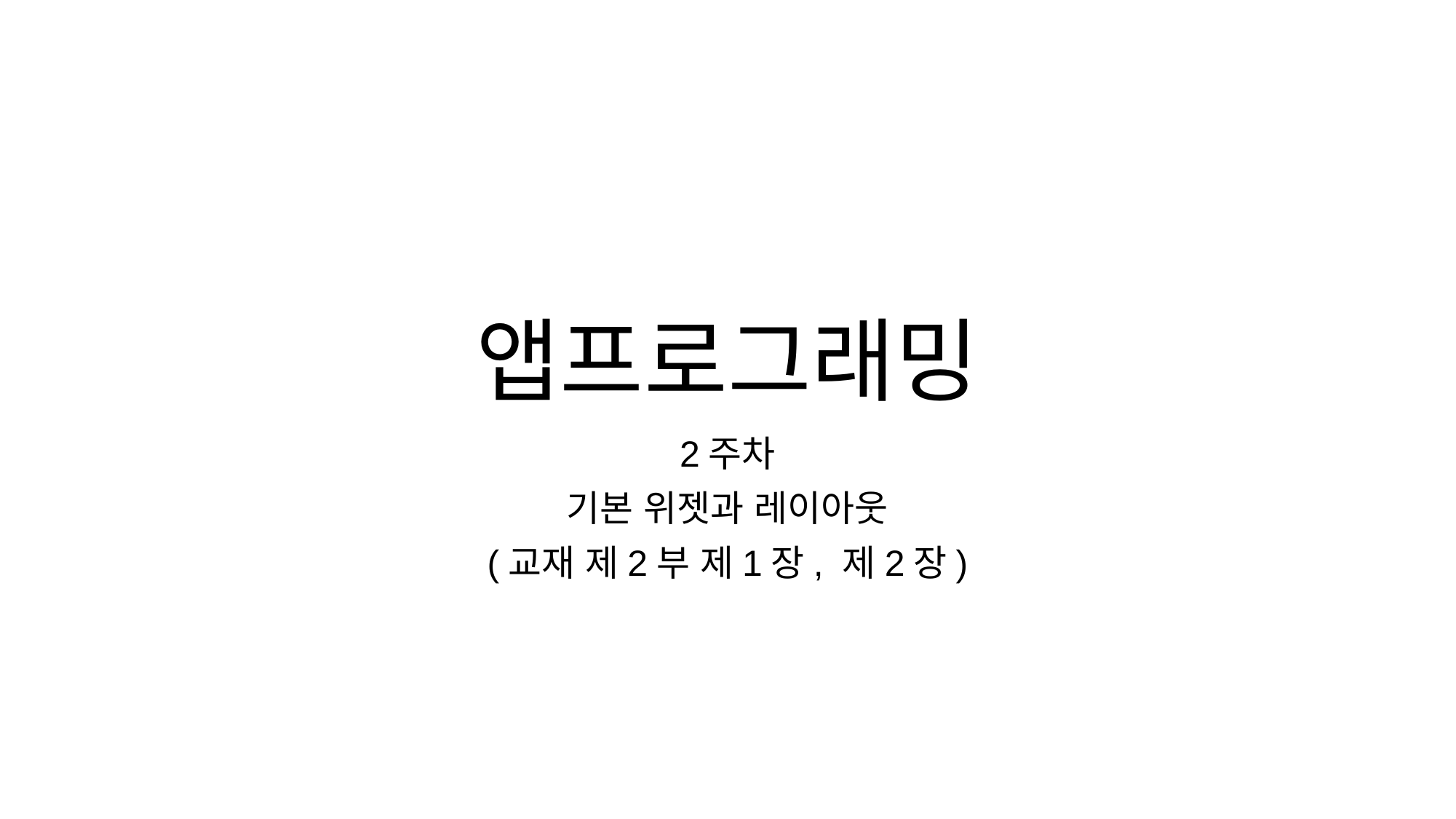

# 앱프로그래밍
2주차
기본 위젯과 레이아웃
(교재 제2부 제1장, 제2장)